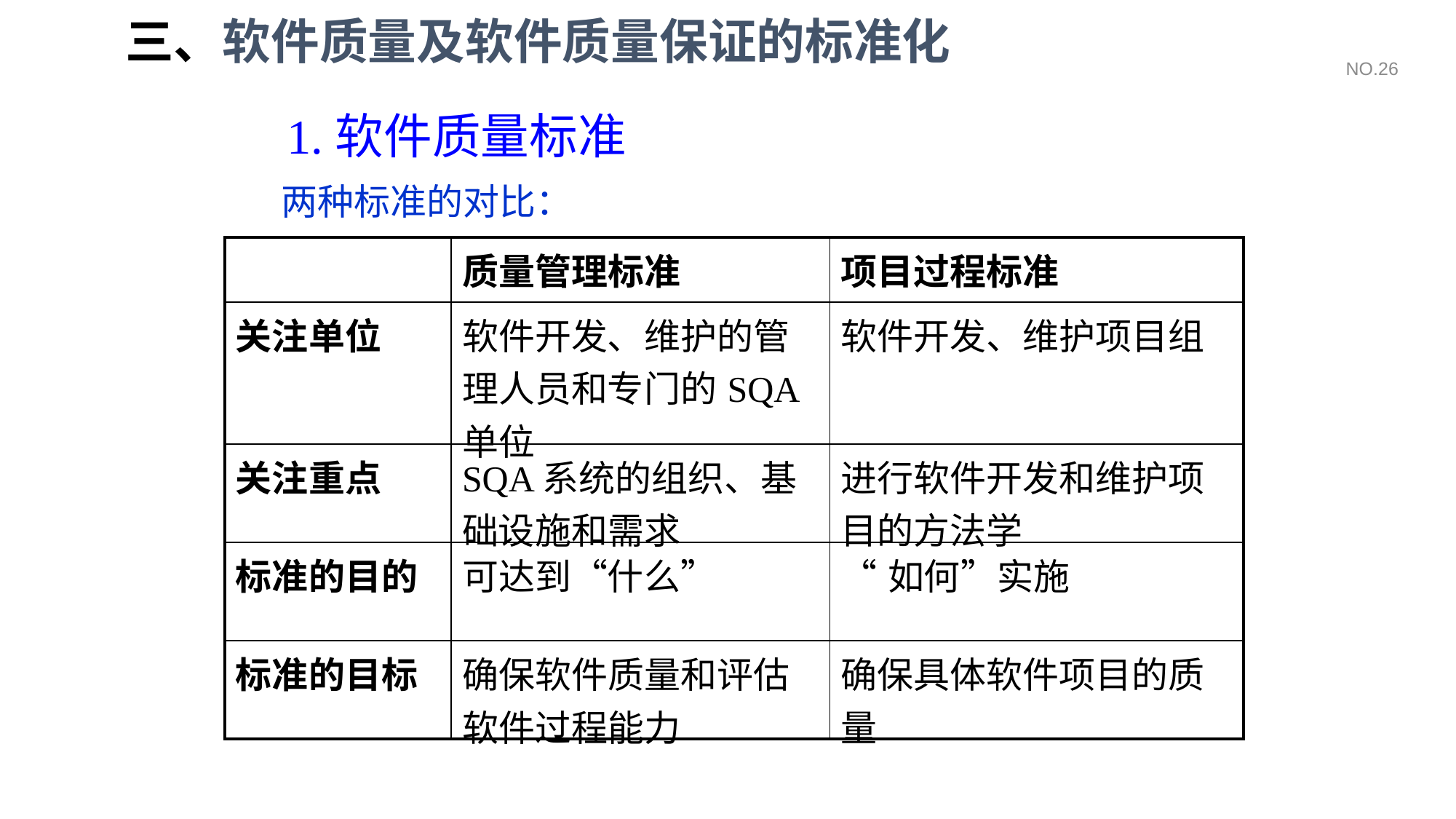

# 三、软件质量及软件质量保证的标准化
NO.26
1.软件质量标准
两种标准的对比：
|  | 质量管理标准 | 项目过程标准 |
| --- | --- | --- |
| 关注单位 | 软件开发、维护的管理人员和专门的SQA单位 | 软件开发、维护项目组 |
| 关注重点 | SQA系统的组织、基础设施和需求 | 进行软件开发和维护项目的方法学 |
| 标准的目的 | 可达到“什么” | “如何”实施 |
| 标准的目标 | 确保软件质量和评估软件过程能力 | 确保具体软件项目的质量 |